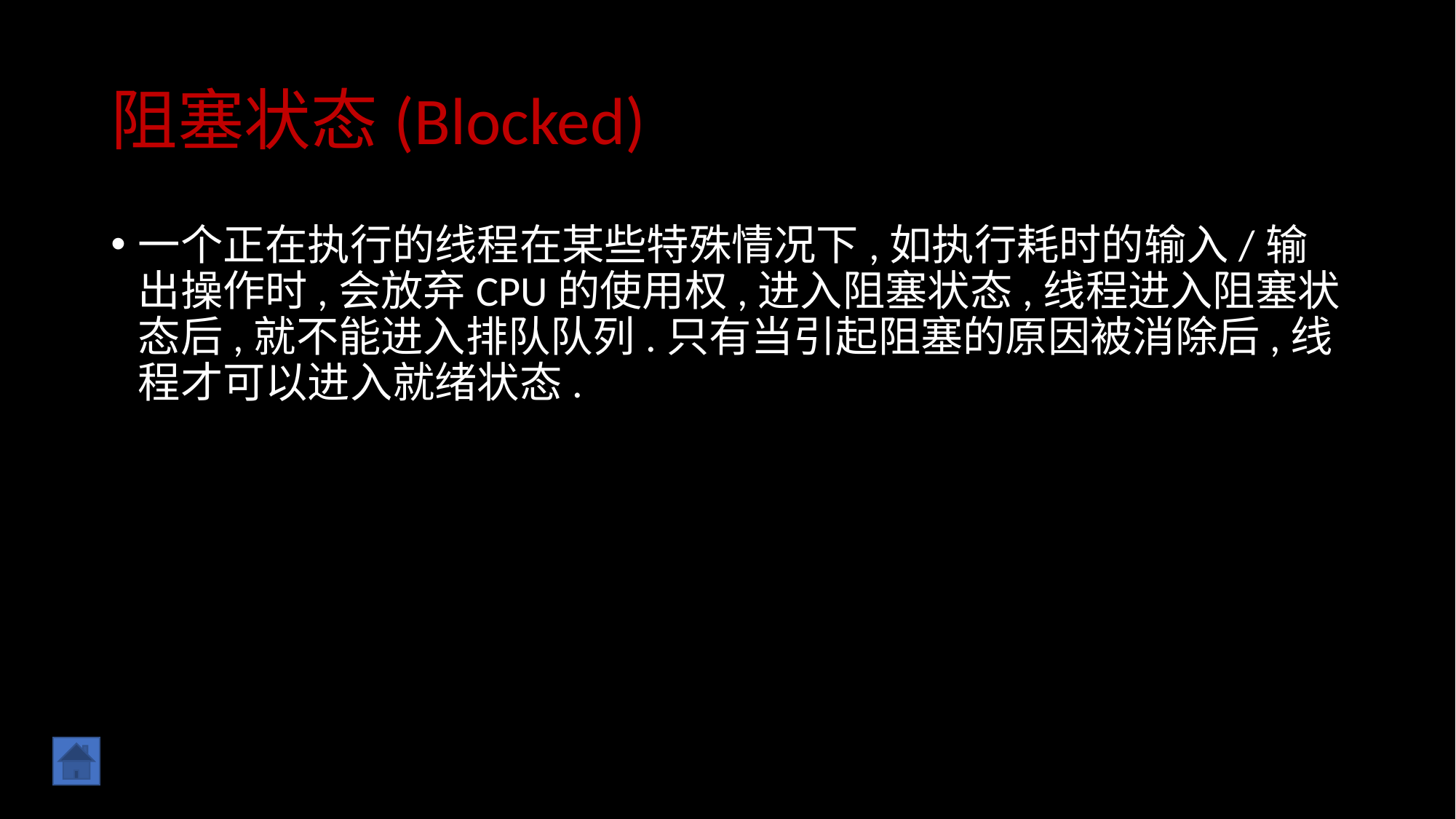

# 阻塞状态(Blocked)
一个正在执行的线程在某些特殊情况下,如执行耗时的输入/输出操作时,会放弃CPU的使用权,进入阻塞状态,线程进入阻塞状态后,就不能进入排队队列.只有当引起阻塞的原因被消除后,线程才可以进入就绪状态.